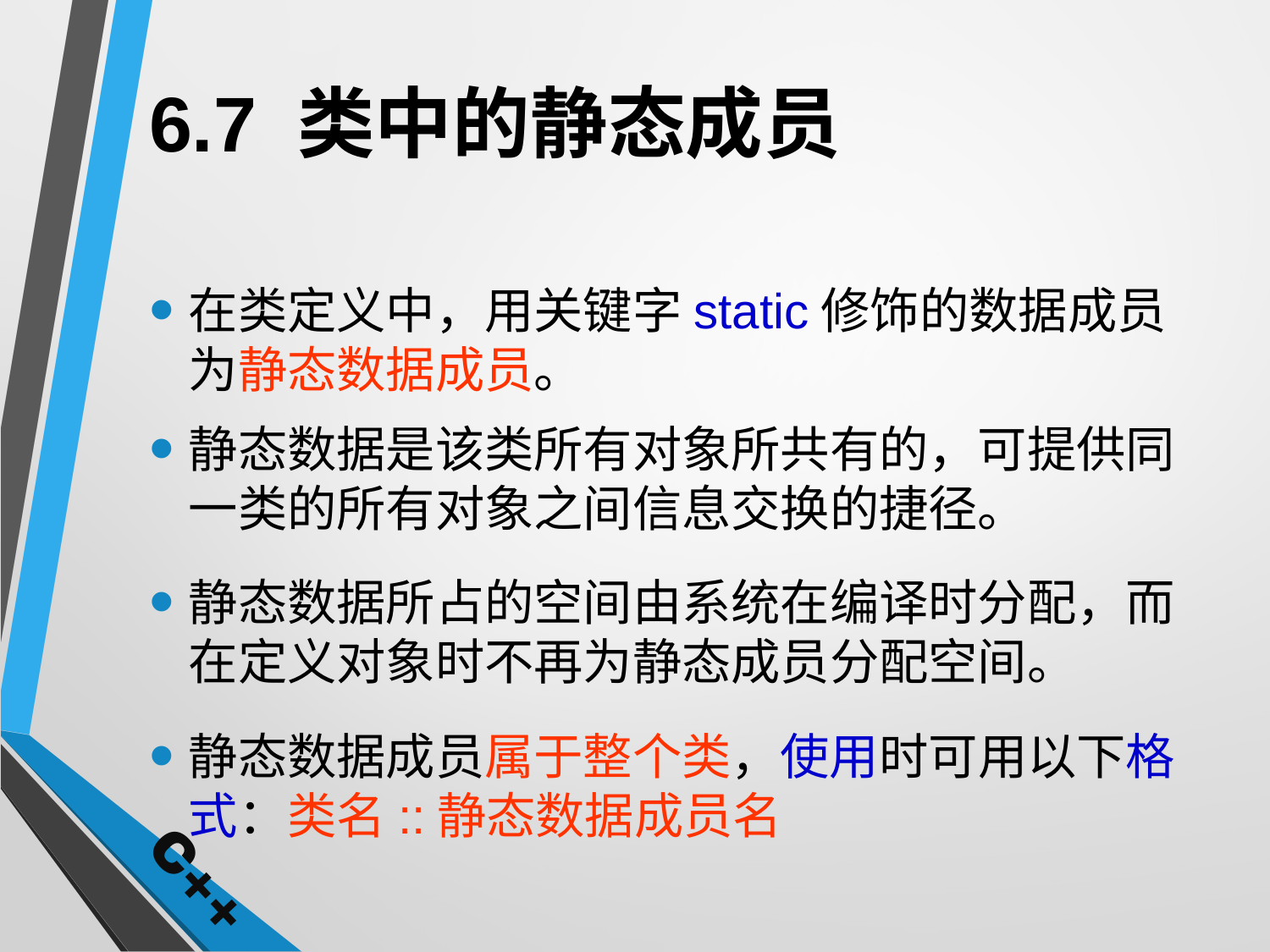

# 6.7 类中的静态成员
在类定义中，用关键字static修饰的数据成员为静态数据成员。
静态数据是该类所有对象所共有的，可提供同一类的所有对象之间信息交换的捷径。
静态数据所占的空间由系统在编译时分配，而在定义对象时不再为静态成员分配空间。
静态数据成员属于整个类，使用时可用以下格式：类名::静态数据成员名